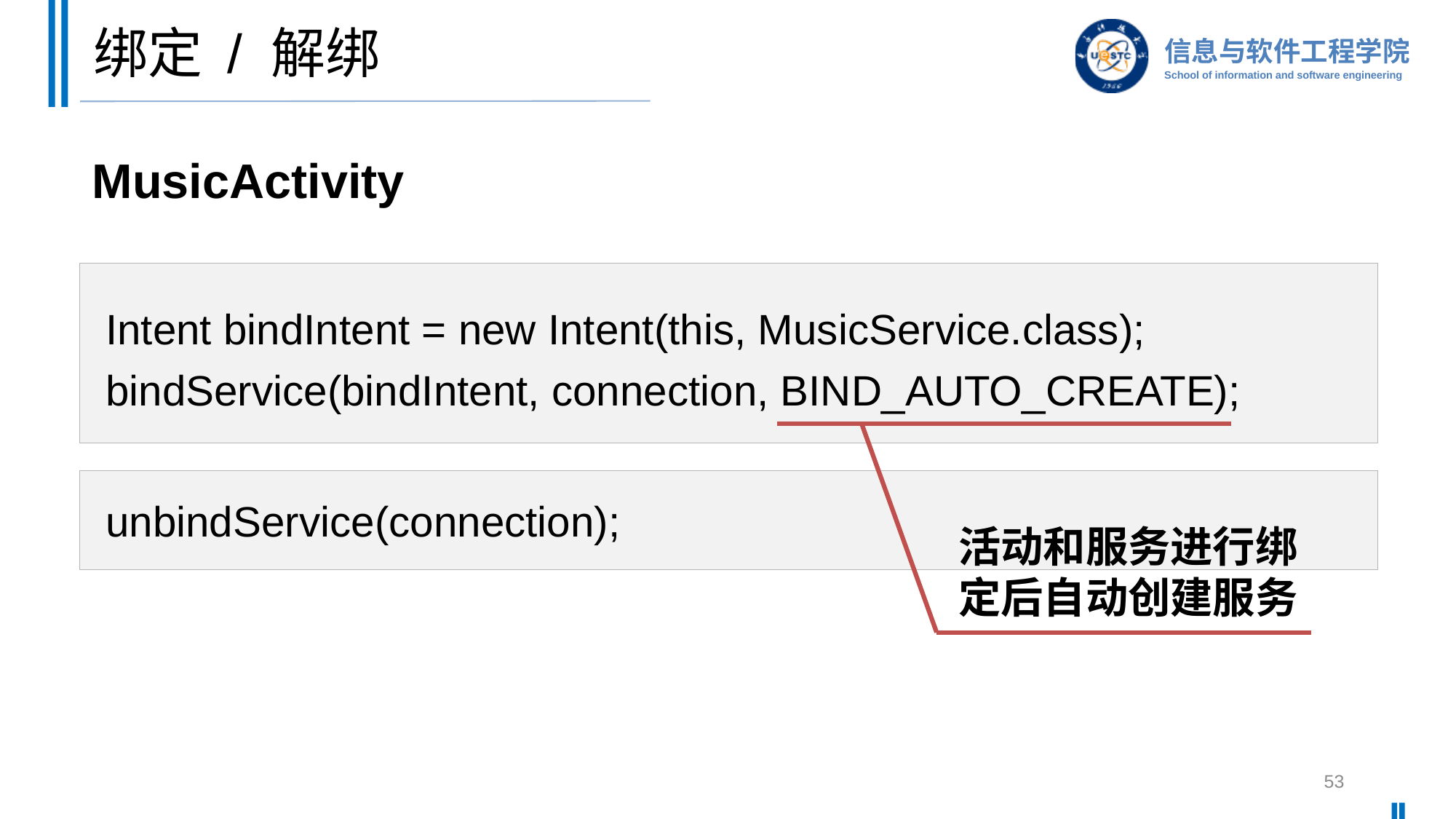

# 绑定 / 解绑
MusicActivity
Intent bindIntent = new Intent(this, MusicService.class);
bindService(bindIntent, connection, BIND_AUTO_CREATE);
unbindService(connection);
活动和服务进行绑定后自动创建服务
53